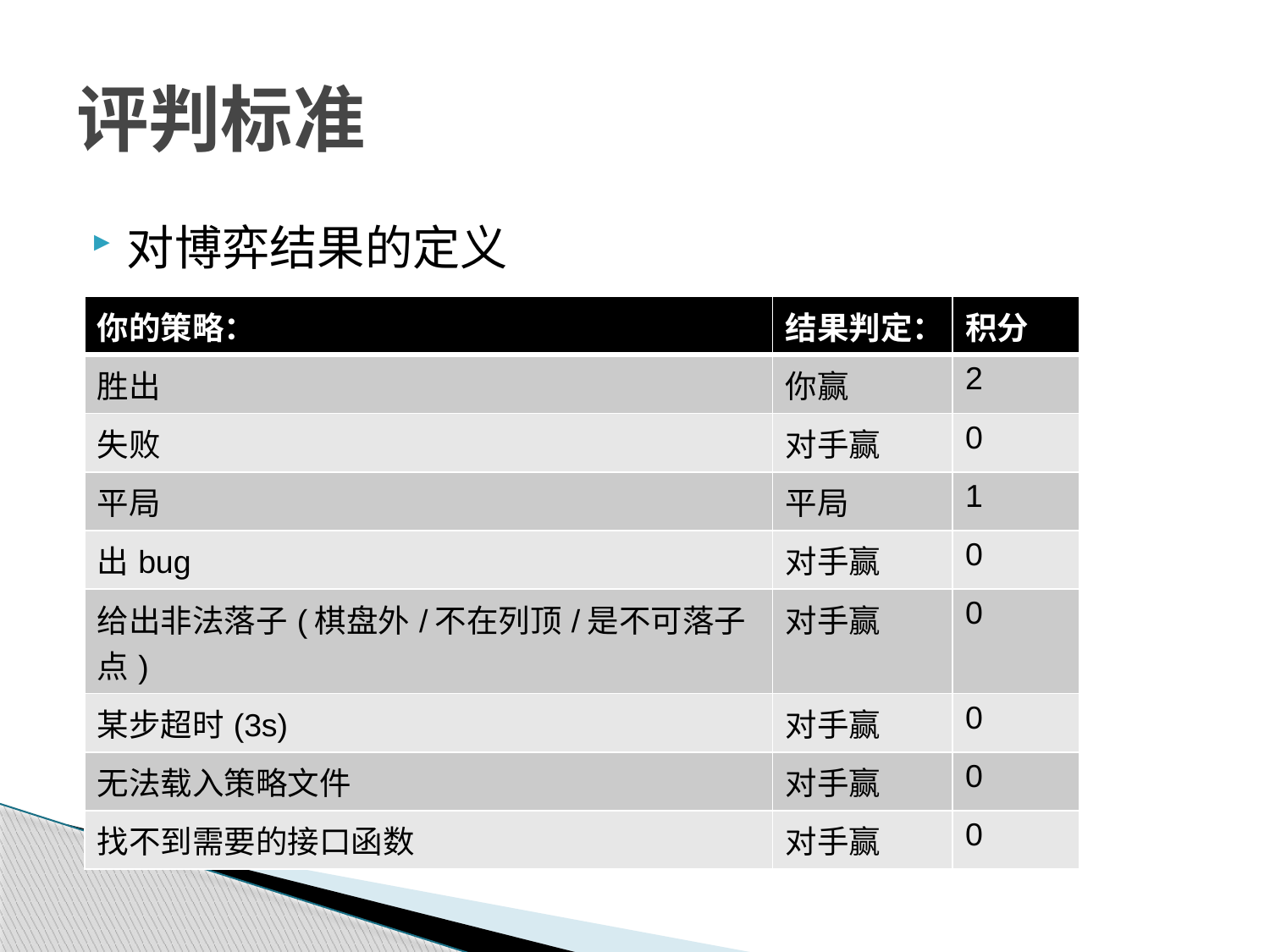

# 评判标准
对博弈结果的定义

| 你的策略： | 结果判定： | 积分 |
| --- | --- | --- |
| 胜出 | 你赢 | 2 |
| 失败 | 对手赢 | 0 |
| 平局 | 平局 | 1 |
| 出bug | 对手赢 | 0 |
| 给出非法落子(棋盘外/不在列顶/是不可落子点) | 对手赢 | 0 |
| 某步超时(3s) | 对手赢 | 0 |
| 无法载入策略文件 | 对手赢 | 0 |
| 找不到需要的接口函数 | 对手赢 | 0 |